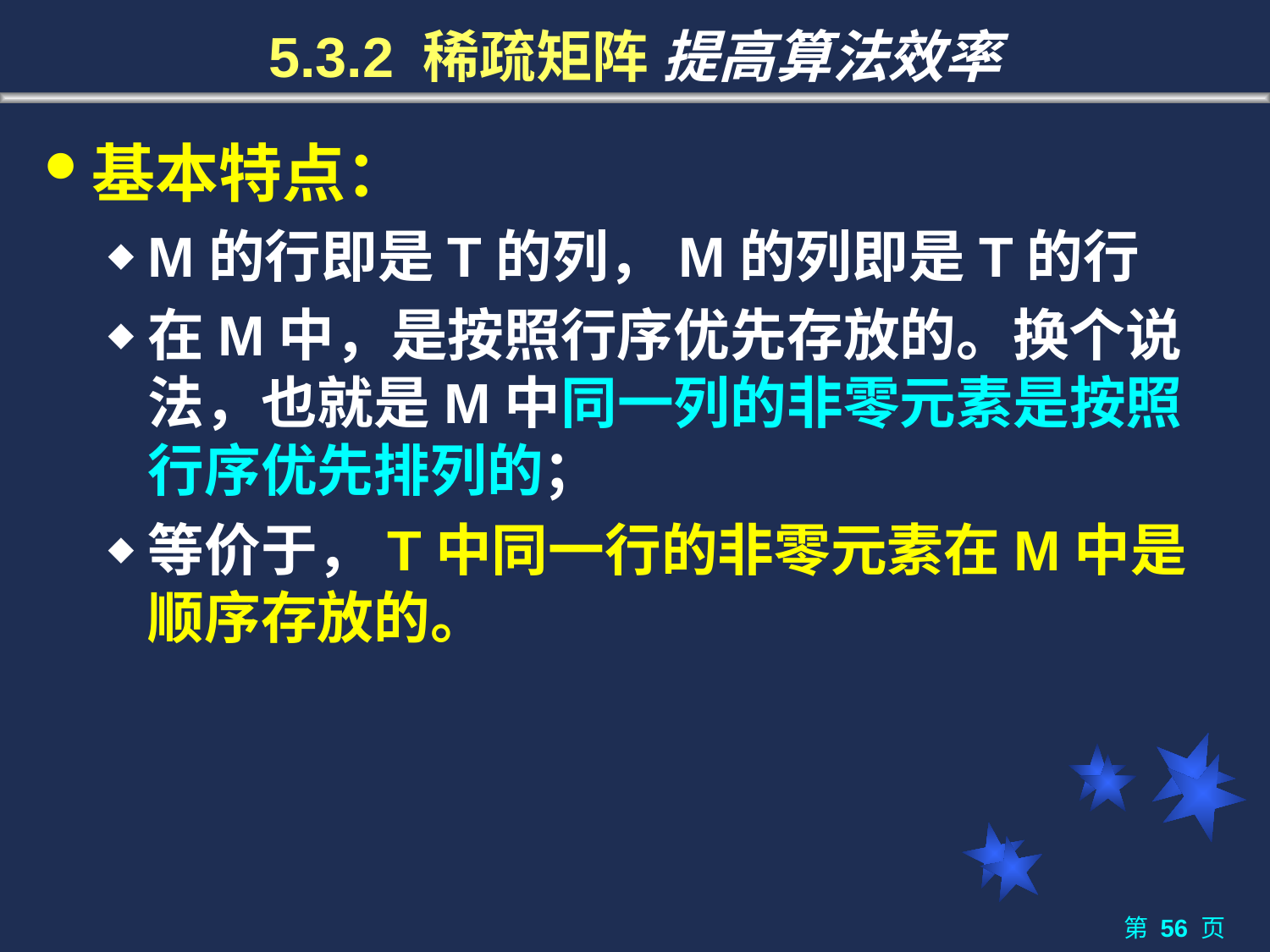

# 5.3.2 稀疏矩阵 提高算法效率
基本特点：
M的行即是T的列，M的列即是T的行
在M中，是按照行序优先存放的。换个说法，也就是M中同一列的非零元素是按照行序优先排列的；
等价于，T中同一行的非零元素在M中是顺序存放的。
第 56 页